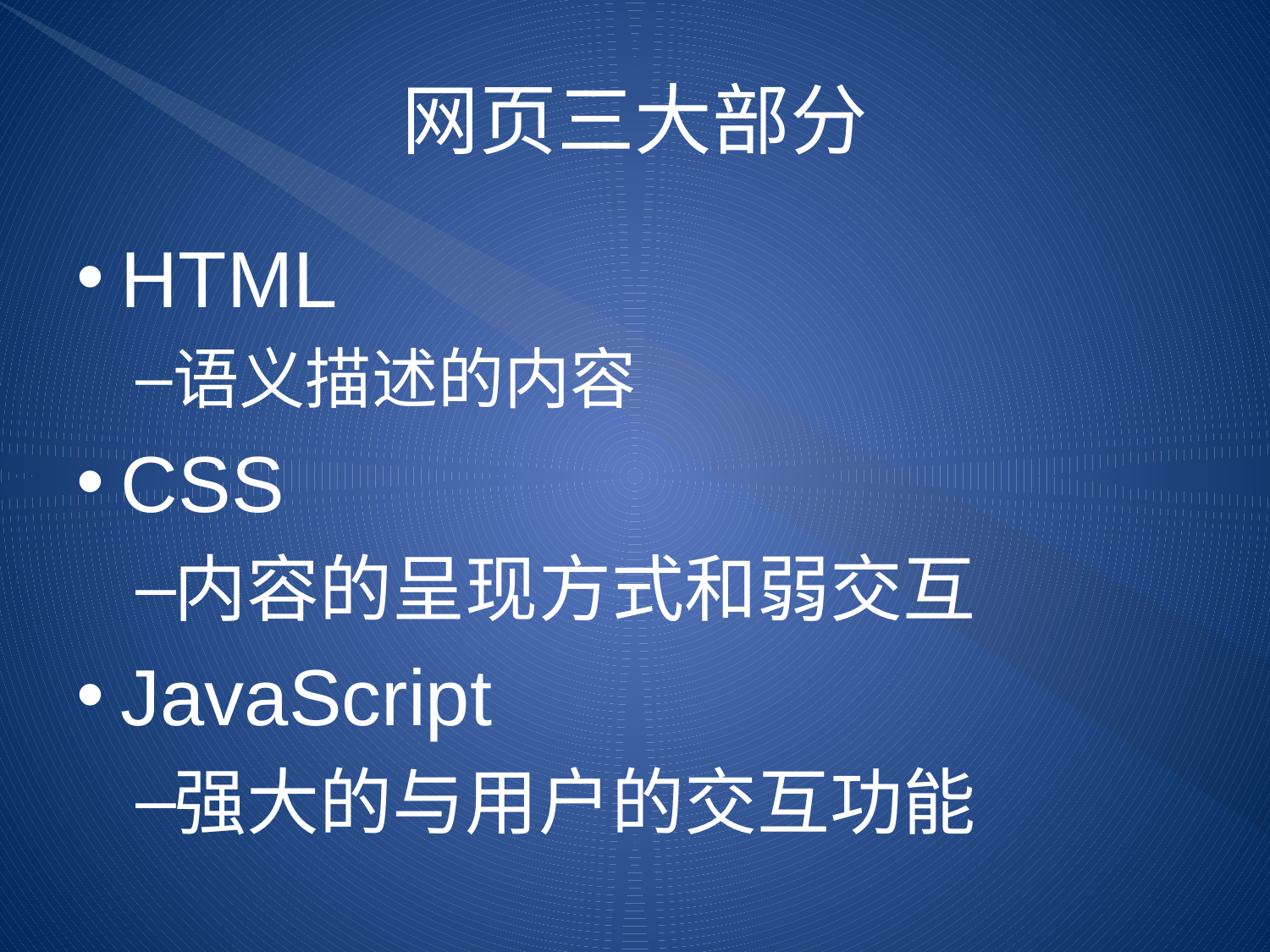

# 网页三大部分
HTML
语义描述的内容
CSS
内容的呈现方式和弱交互
JavaScript
强大的与用户的交互功能